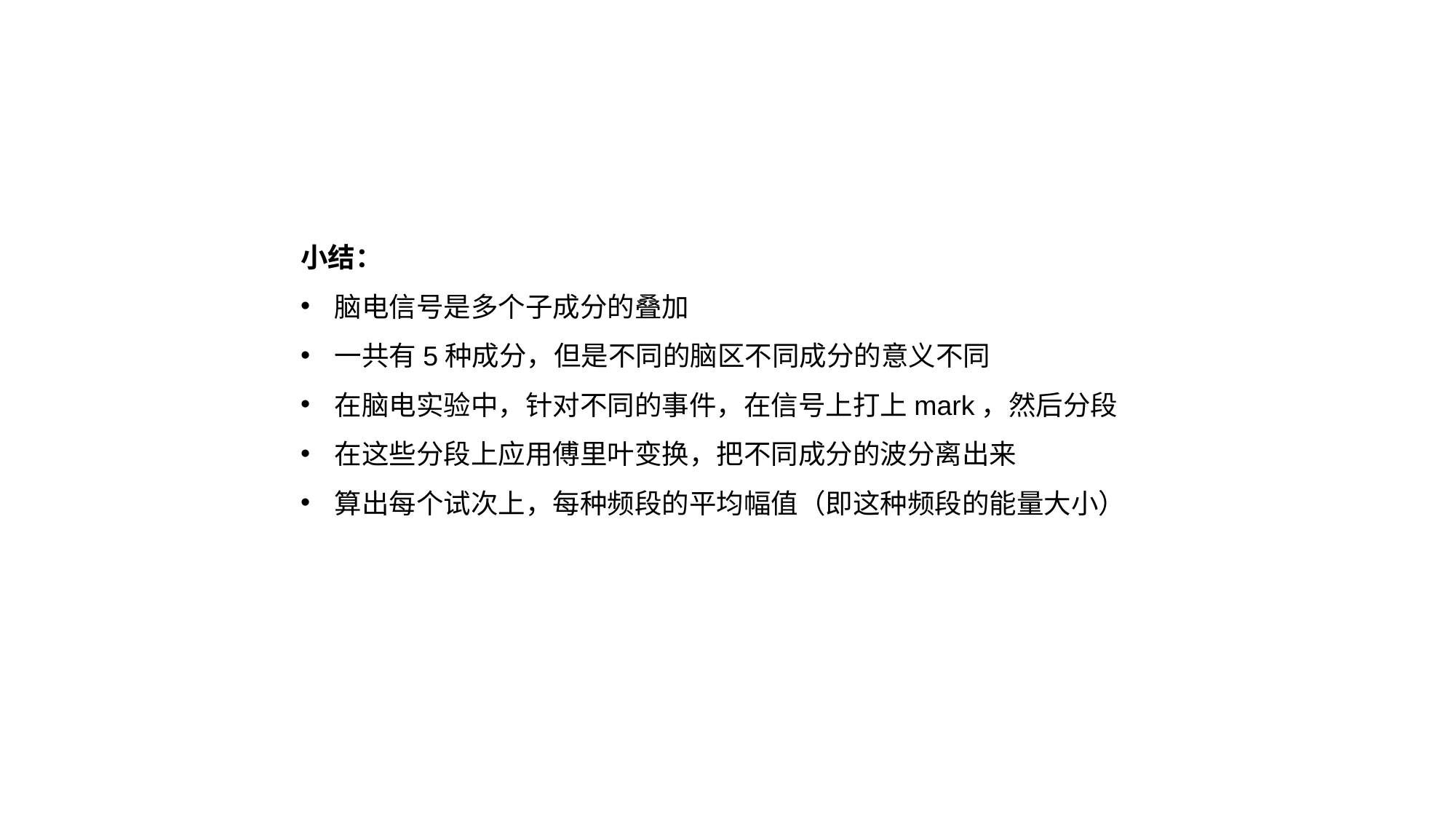

小结：
脑电信号是多个子成分的叠加
一共有5种成分，但是不同的脑区不同成分的意义不同
在脑电实验中，针对不同的事件，在信号上打上mark，然后分段
在这些分段上应用傅里叶变换，把不同成分的波分离出来
算出每个试次上，每种频段的平均幅值（即这种频段的能量大小）